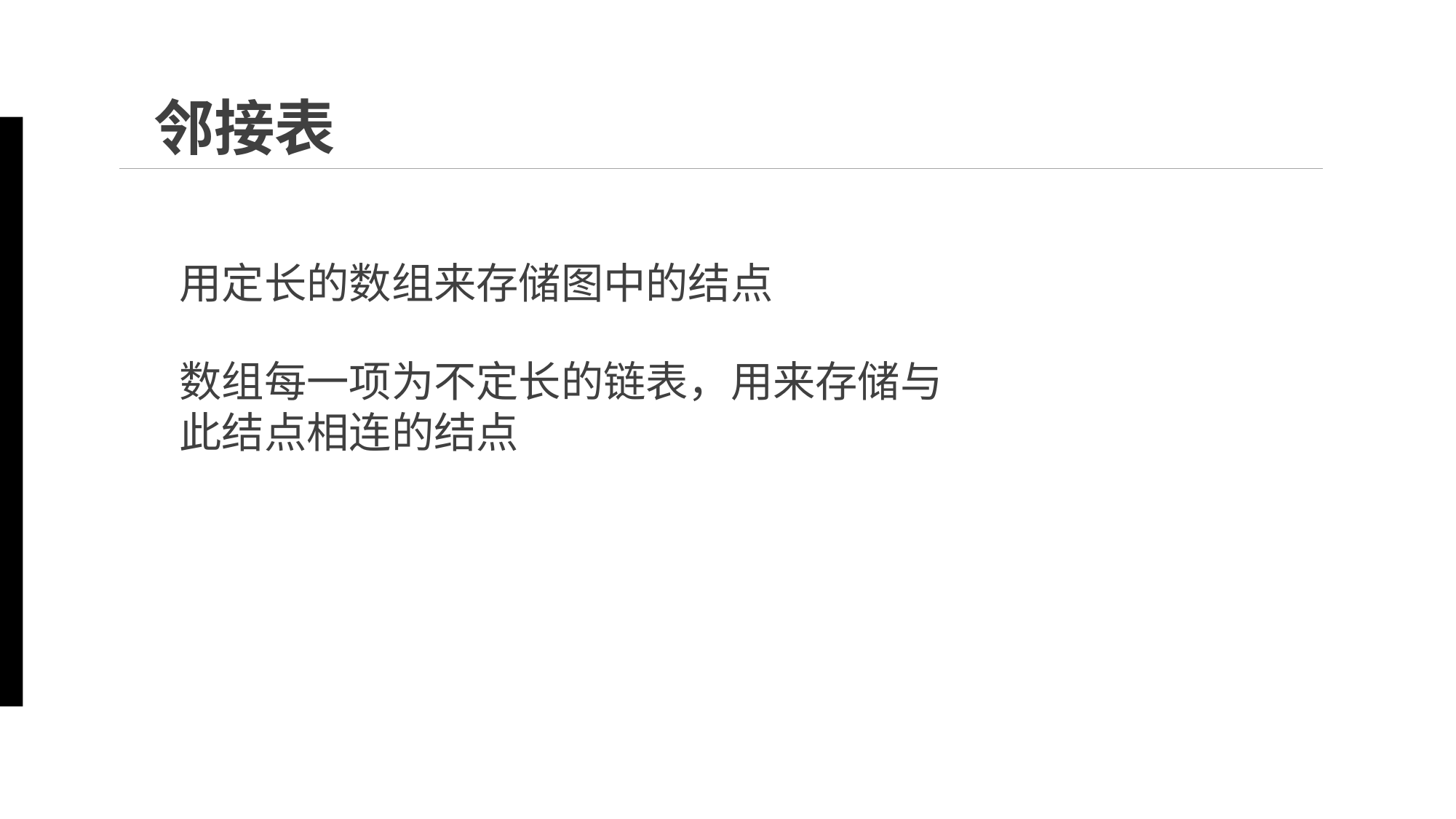

邻接表

用定长的数组来存储图中的结点
数组每一项为不定长的链表，用来存储与此结点相连的结点